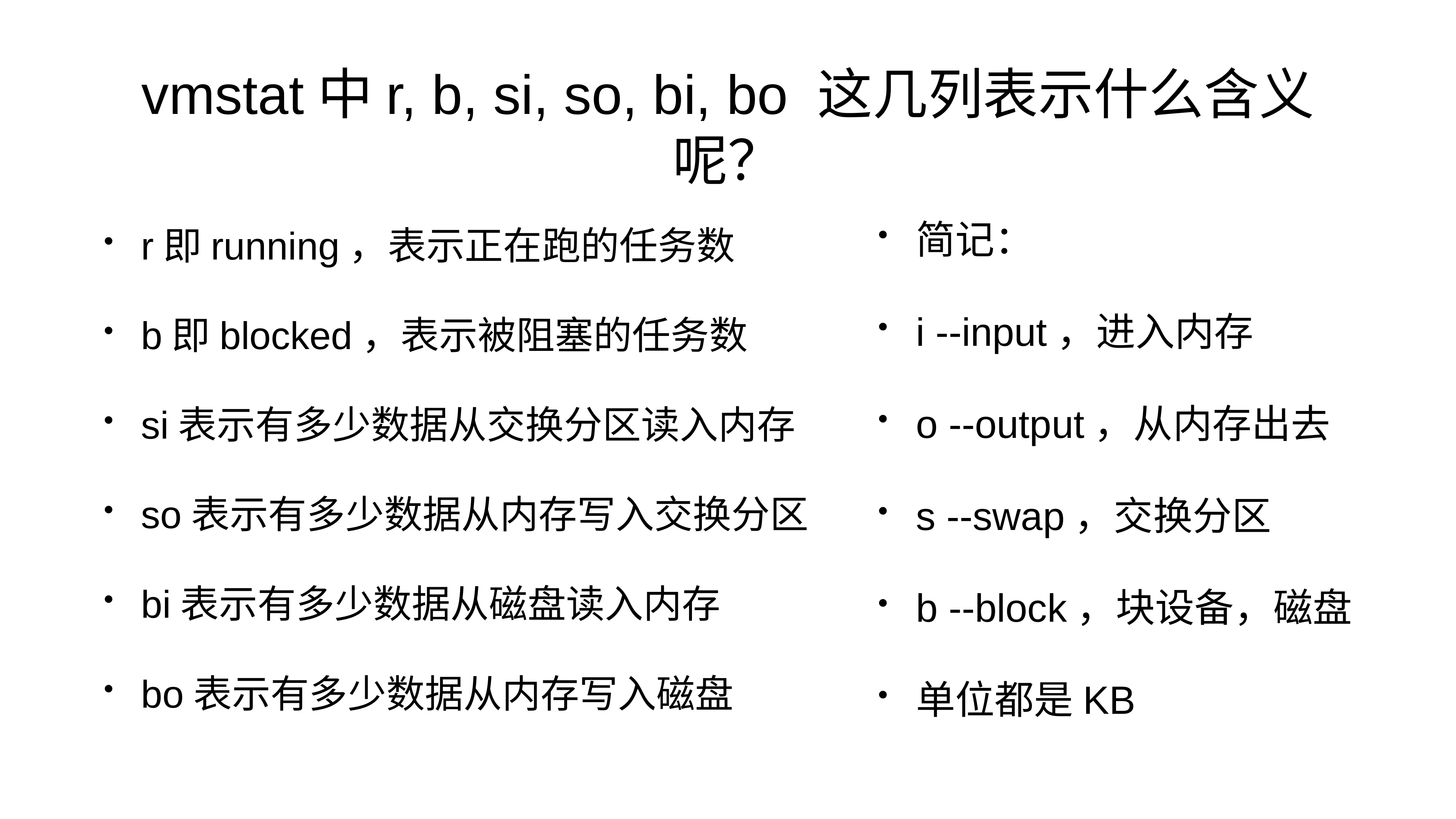

# vmstat中r, b, si, so, bi, bo 这几列表示什么含义呢？
简记：
i --input，进入内存
o --output，从内存出去
s --swap，交换分区
b --block，块设备，磁盘
单位都是KB
r即running，表示正在跑的任务数
b即blocked，表示被阻塞的任务数
si表示有多少数据从交换分区读入内存
so表示有多少数据从内存写入交换分区
bi表示有多少数据从磁盘读入内存
bo表示有多少数据从内存写入磁盘